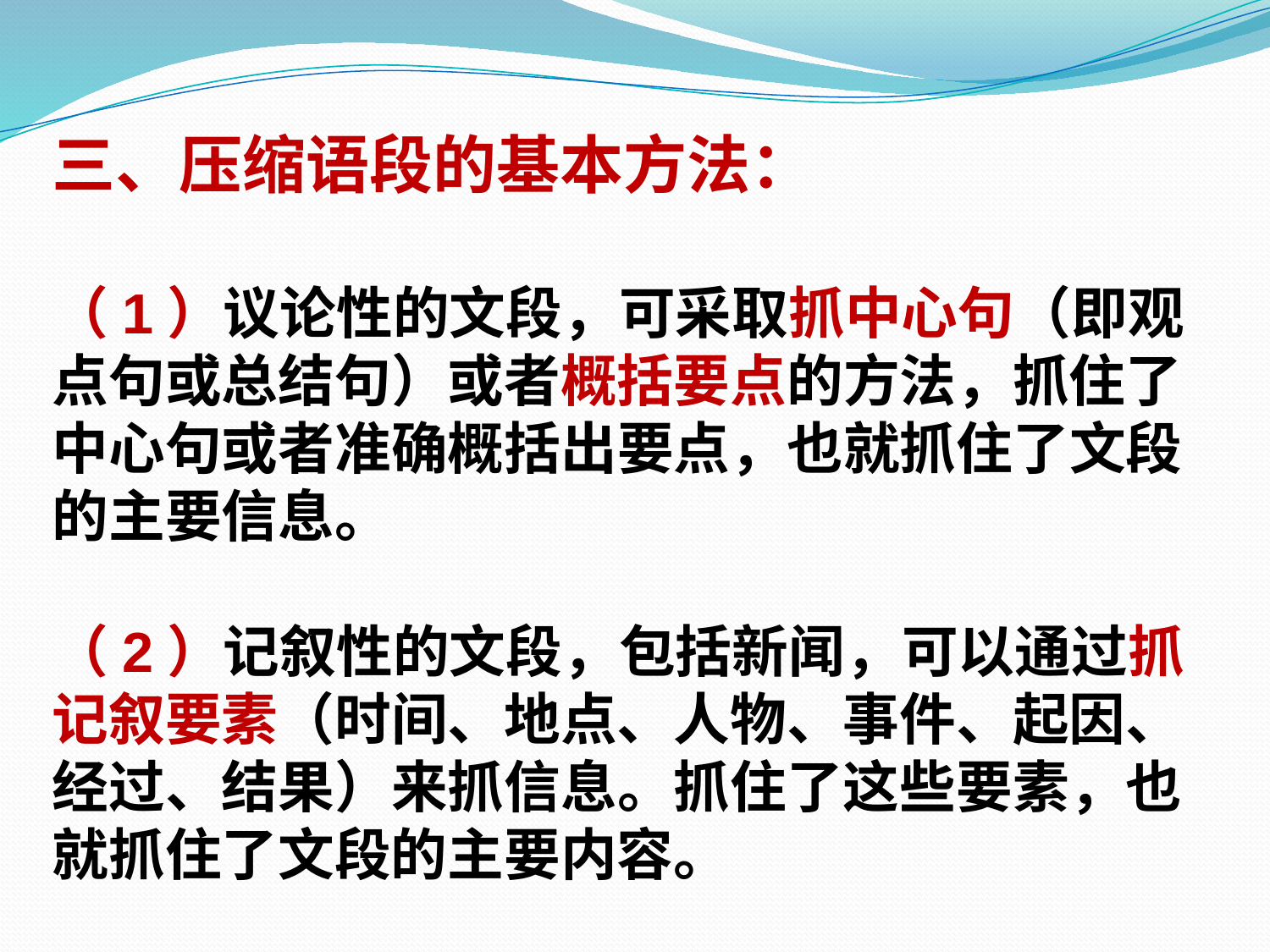

三、压缩语段的基本方法：

（1）议论性的文段，可采取抓中心句（即观点句或总结句）或者概括要点的方法，抓住了中心句或者准确概括出要点，也就抓住了文段的主要信息。

（2）记叙性的文段，包括新闻，可以通过抓记叙要素（时间、地点、人物、事件、起因、经过、结果）来抓信息。抓住了这些要素，也就抓住了文段的主要内容。